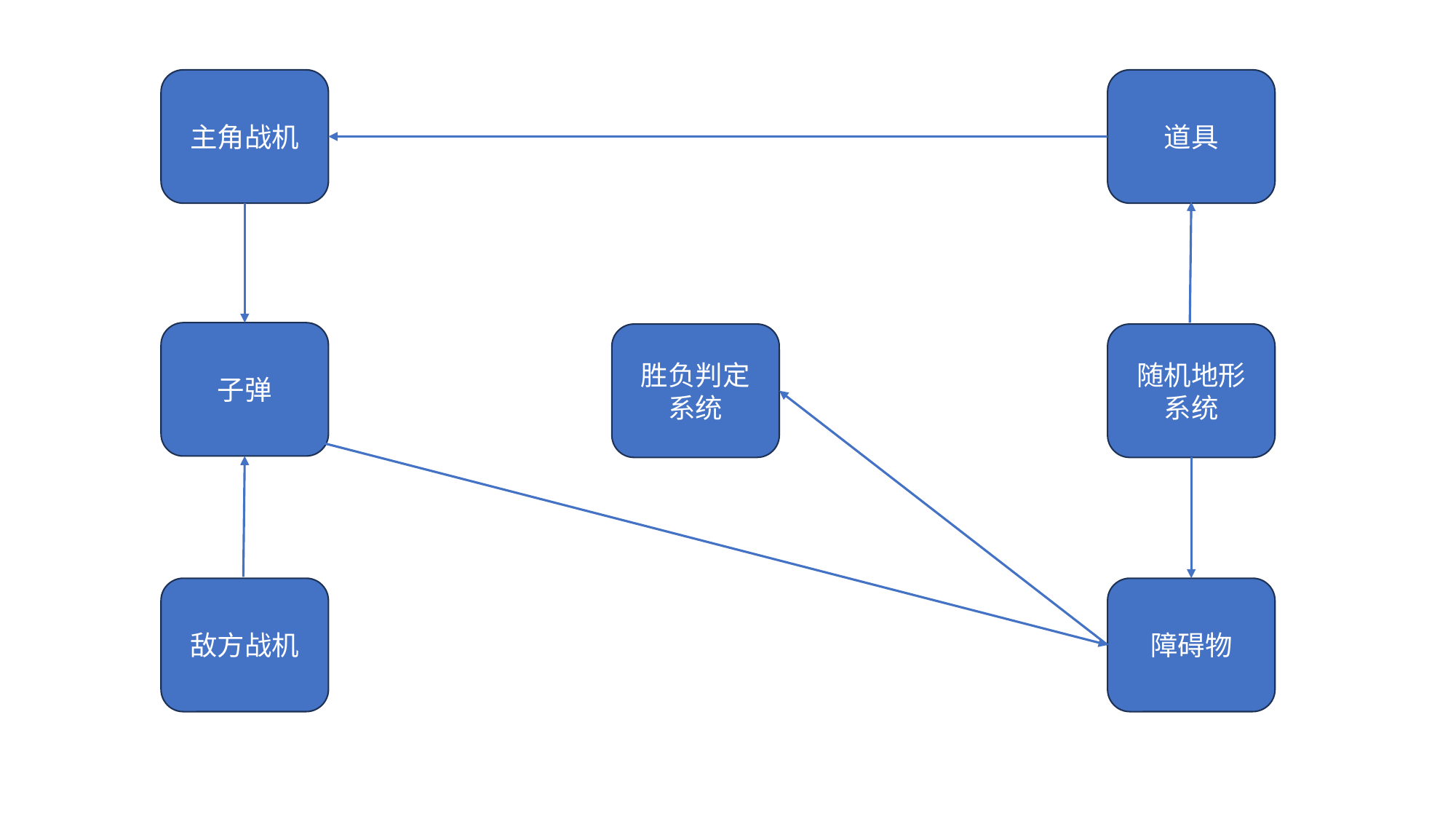

主角战机
道具
子弹
胜负判定系统
随机地形系统
敌方战机
障碍物